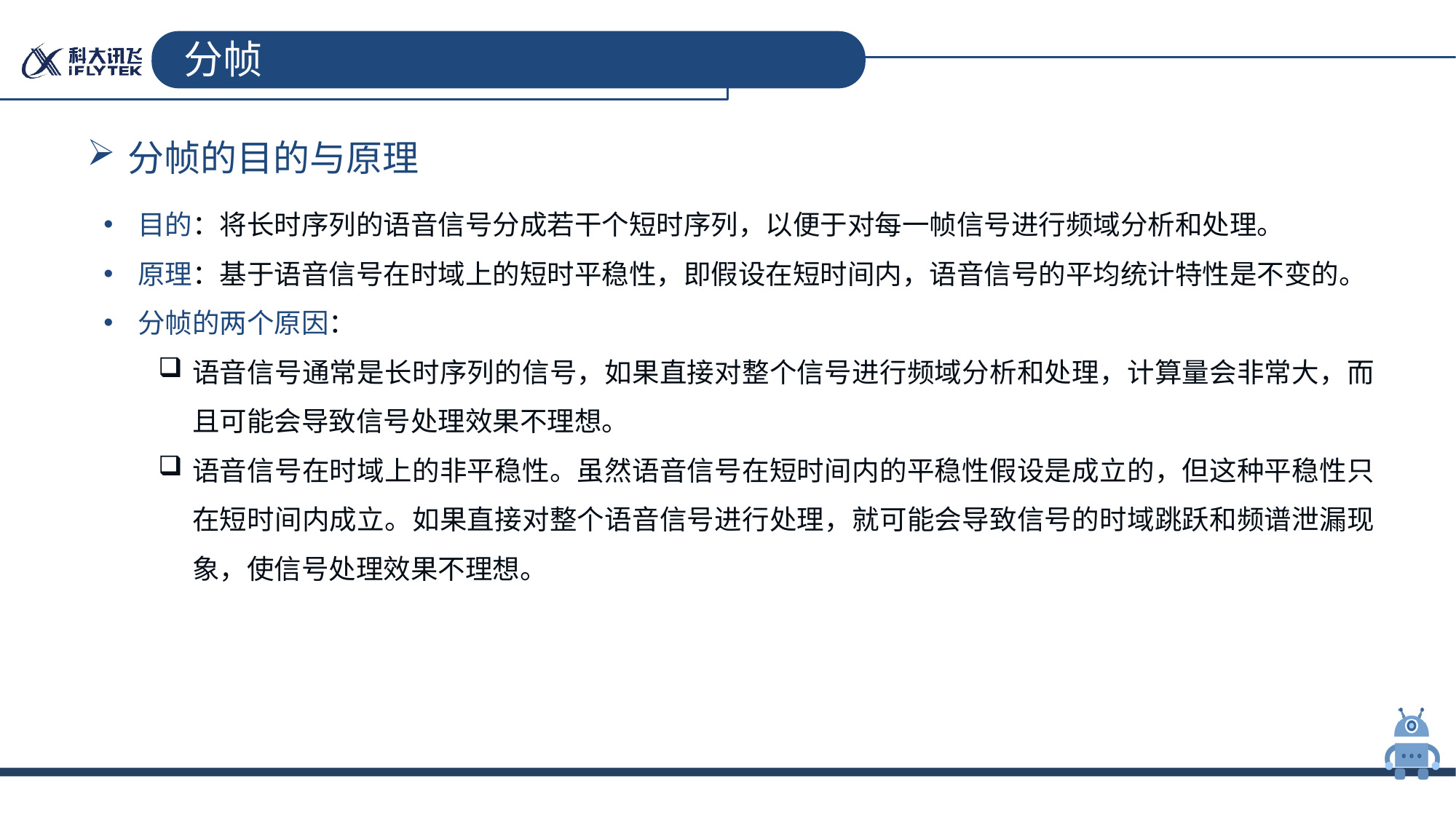

# 分帧
分帧的目的与原理
目的：将长时序列的语音信号分成若干个短时序列，以便于对每一帧信号进行频域分析和处理。
原理：基于语音信号在时域上的短时平稳性，即假设在短时间内，语音信号的平均统计特性是不变的。
分帧的两个原因：
语音信号通常是长时序列的信号，如果直接对整个信号进行频域分析和处理，计算量会非常大，而且可能会导致信号处理效果不理想。
语音信号在时域上的非平稳性。虽然语音信号在短时间内的平稳性假设是成立的，但这种平稳性只在短时间内成立。如果直接对整个语音信号进行处理，就可能会导致信号的时域跳跃和频谱泄漏现象，使信号处理效果不理想。